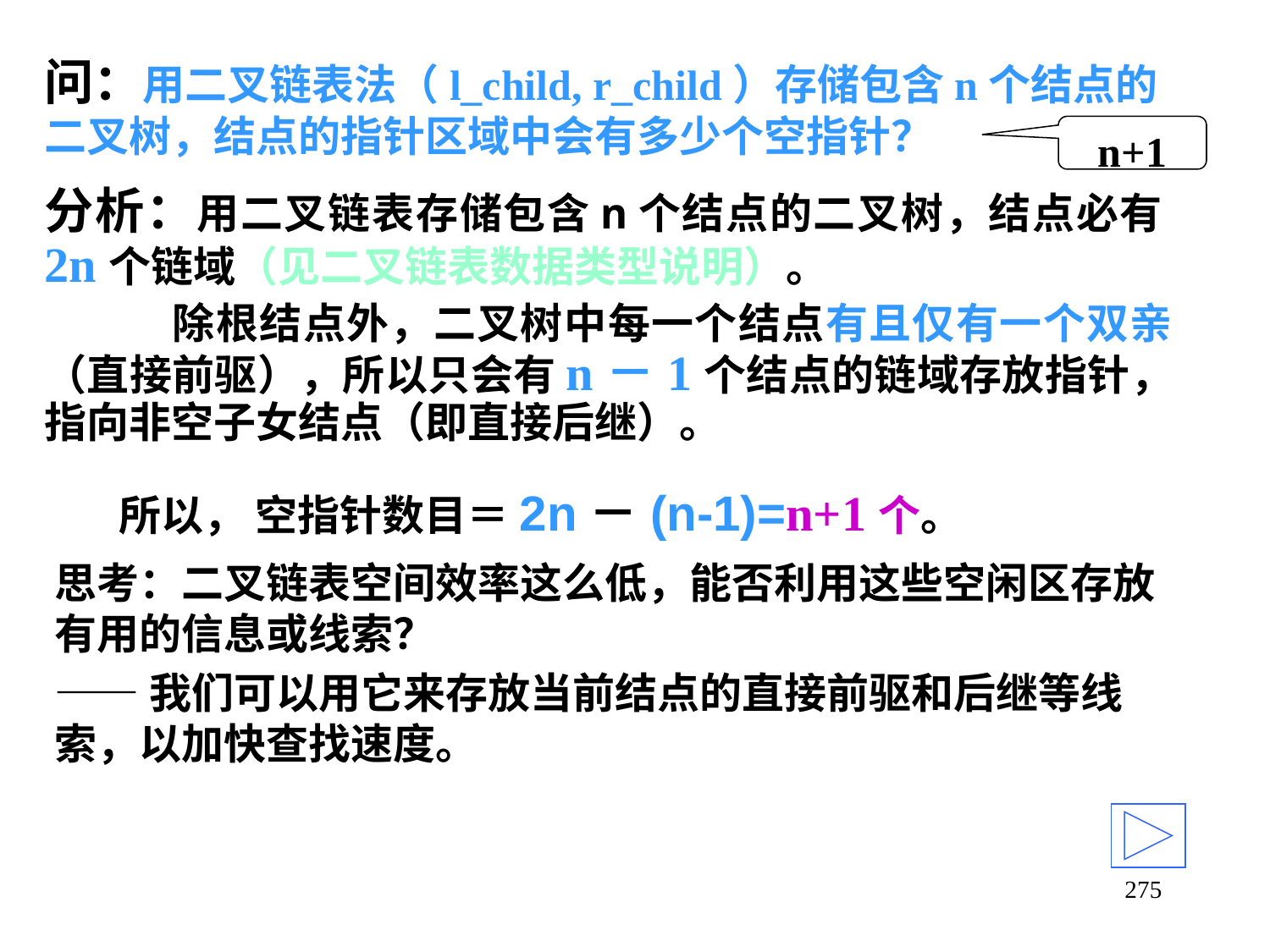

# 问：用二叉链表法（l_child, r_child）存储包含n个结点的二叉树，结点的指针区域中会有多少个空指针？
n+1
分析：用二叉链表存储包含n个结点的二叉树，结点必有2n个链域（见二叉链表数据类型说明）。
	除根结点外，二叉树中每一个结点有且仅有一个双亲（直接前驱），所以只会有n－1个结点的链域存放指针，指向非空子女结点（即直接后继）。
所以， 空指针数目＝2n－(n-1)=n+1个。
思考：二叉链表空间效率这么低，能否利用这些空闲区存放有用的信息或线索？
——我们可以用它来存放当前结点的直接前驱和后继等线索，以加快查找速度。

275